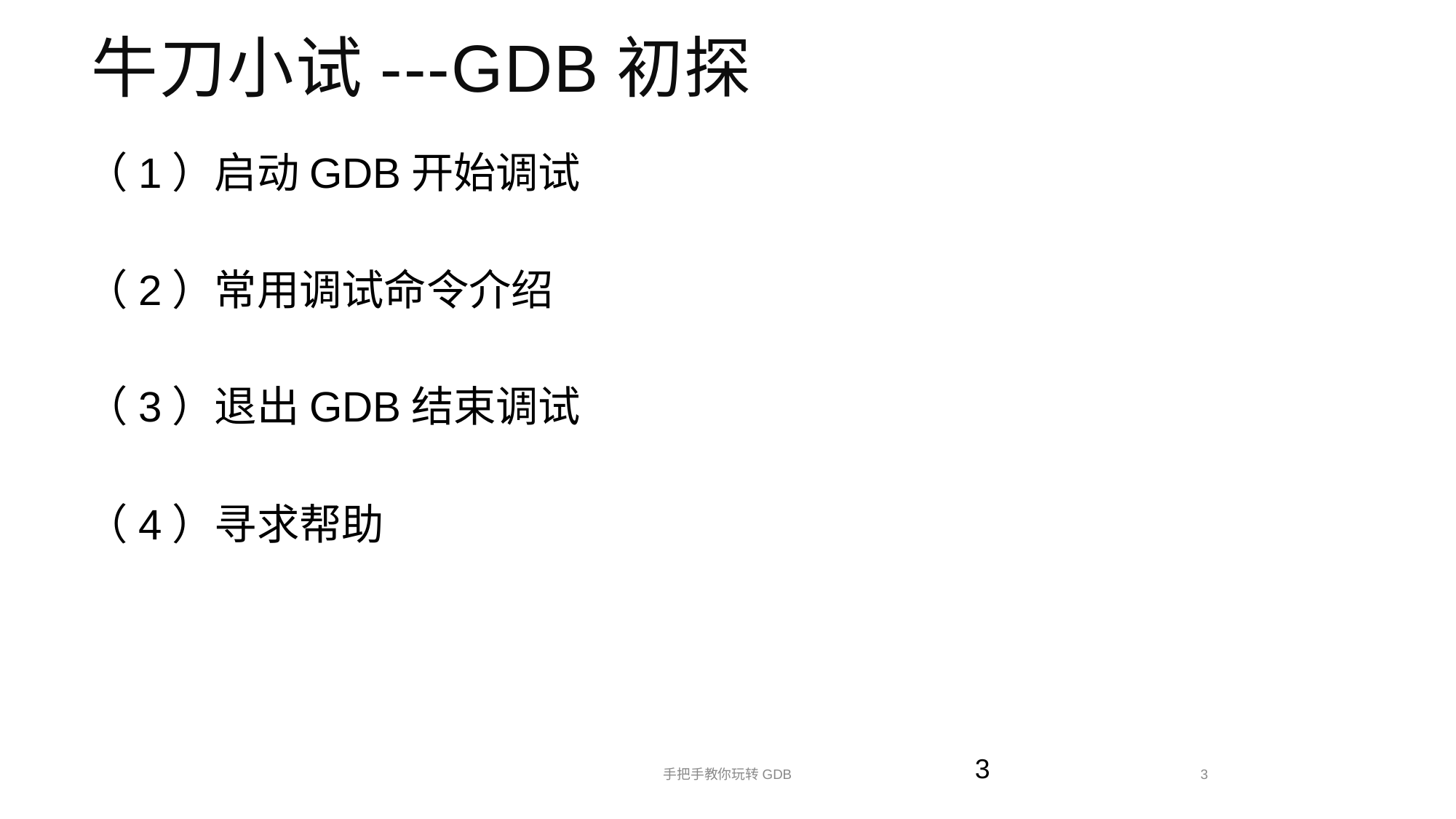

牛刀小试---GDB初探
（1）启动GDB开始调试

（2）常用调试命令介绍

（3）退出GDB结束调试

（4）寻求帮助

手把手教你玩转GDB
3
3